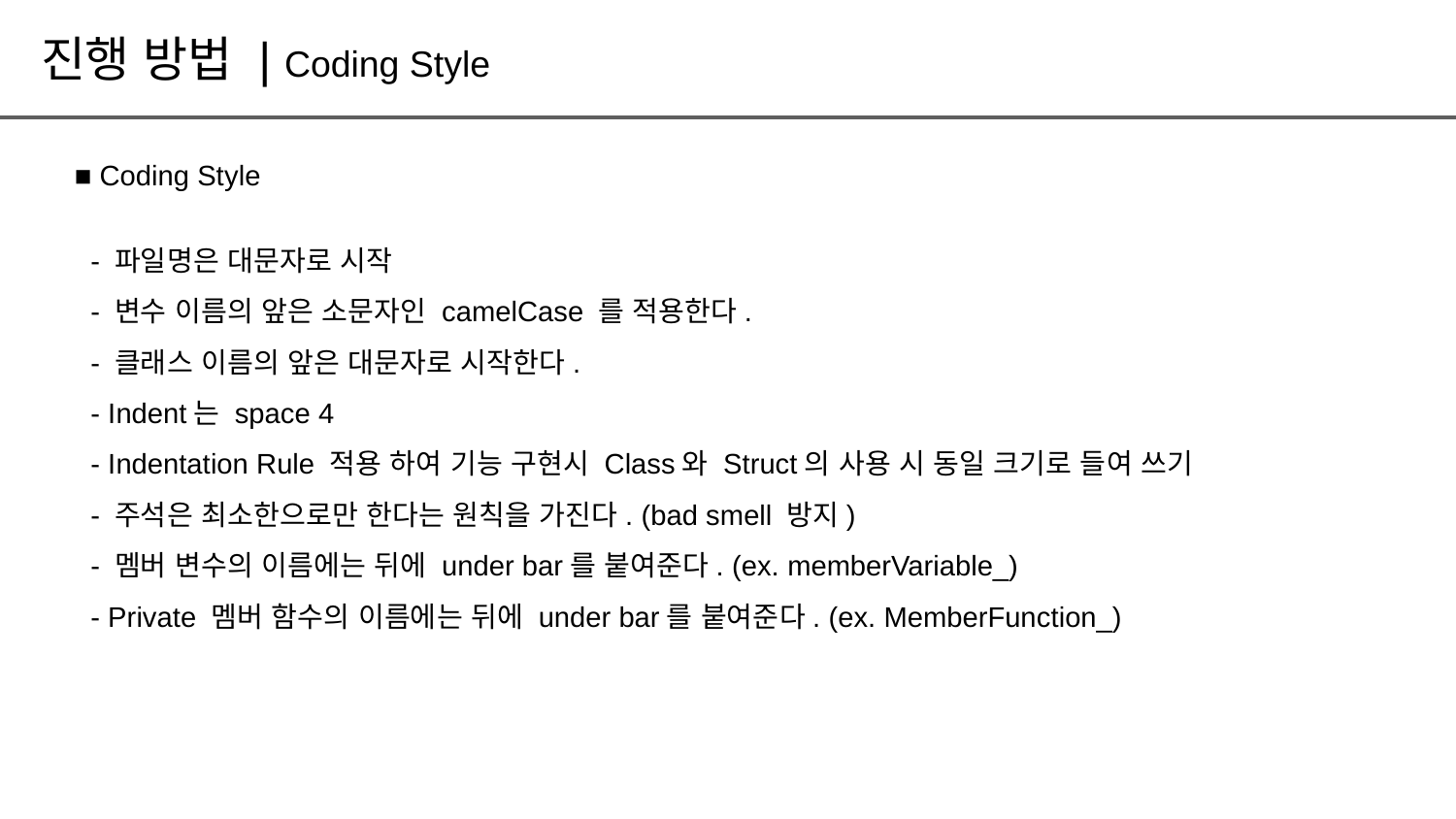

진행 방법 | Coding Style

■ Coding Style
  - 파일명은 대문자로 시작
  - 변수 이름의 앞은 소문자인 camelCase 를 적용한다.
  - 클래스 이름의 앞은 대문자로 시작한다.
  - Indent는 space 4
  - Indentation Rule 적용 하여 기능 구현시 Class와 Struct의 사용 시 동일 크기로 들여 쓰기
  - 주석은 최소한으로만 한다는 원칙을 가진다. (bad smell 방지)
  - 멤버 변수의 이름에는 뒤에 under bar를 붙여준다. (ex. memberVariable_)
  - Private 멤버 함수의 이름에는 뒤에 under bar를 붙여준다. (ex. MemberFunction_)